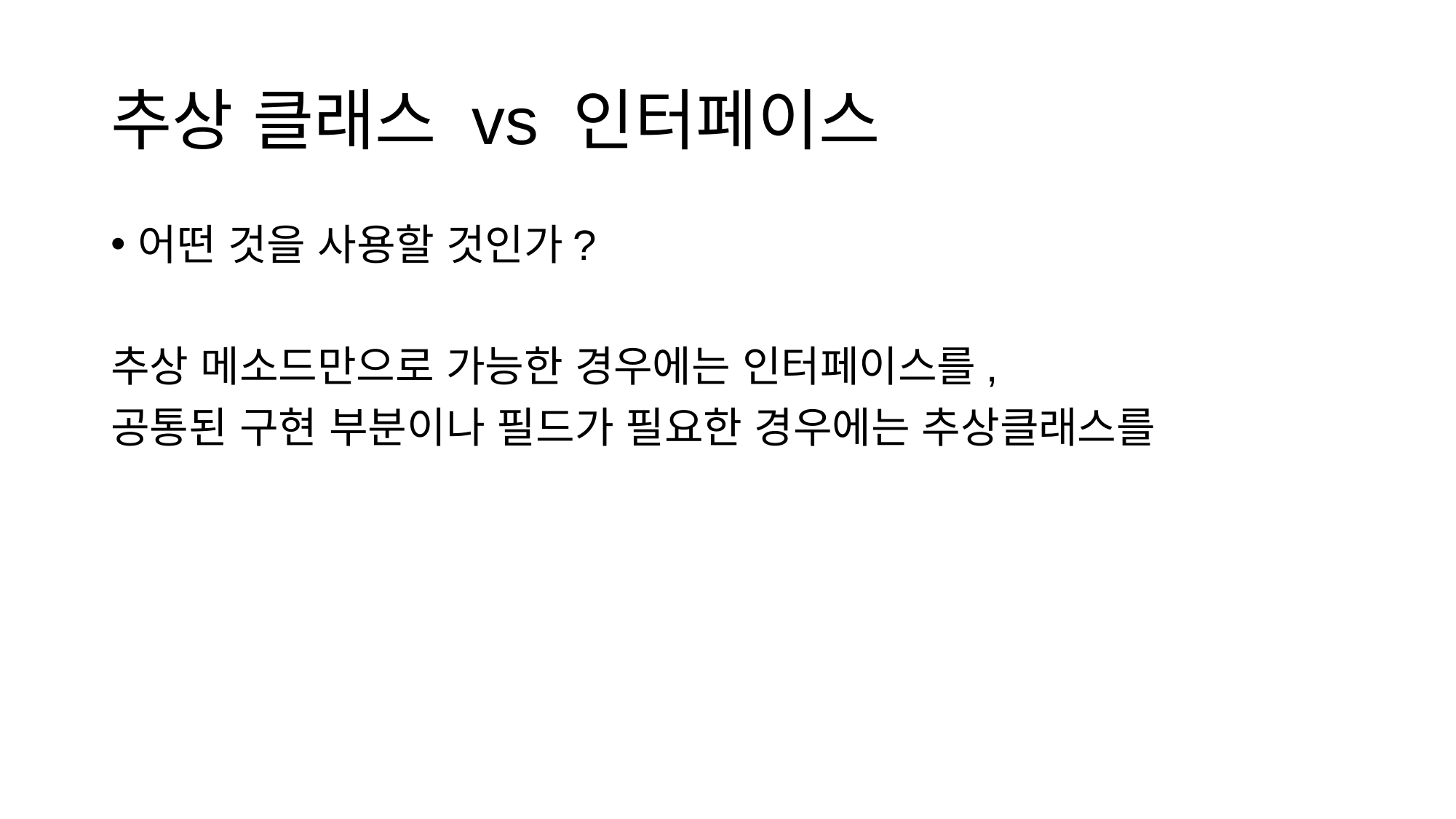

# 추상 클래스 vs 인터페이스
어떤 것을 사용할 것인가?

추상 메소드만으로 가능한 경우에는 인터페이스를,
공통된 구현 부분이나 필드가 필요한 경우에는 추상클래스를